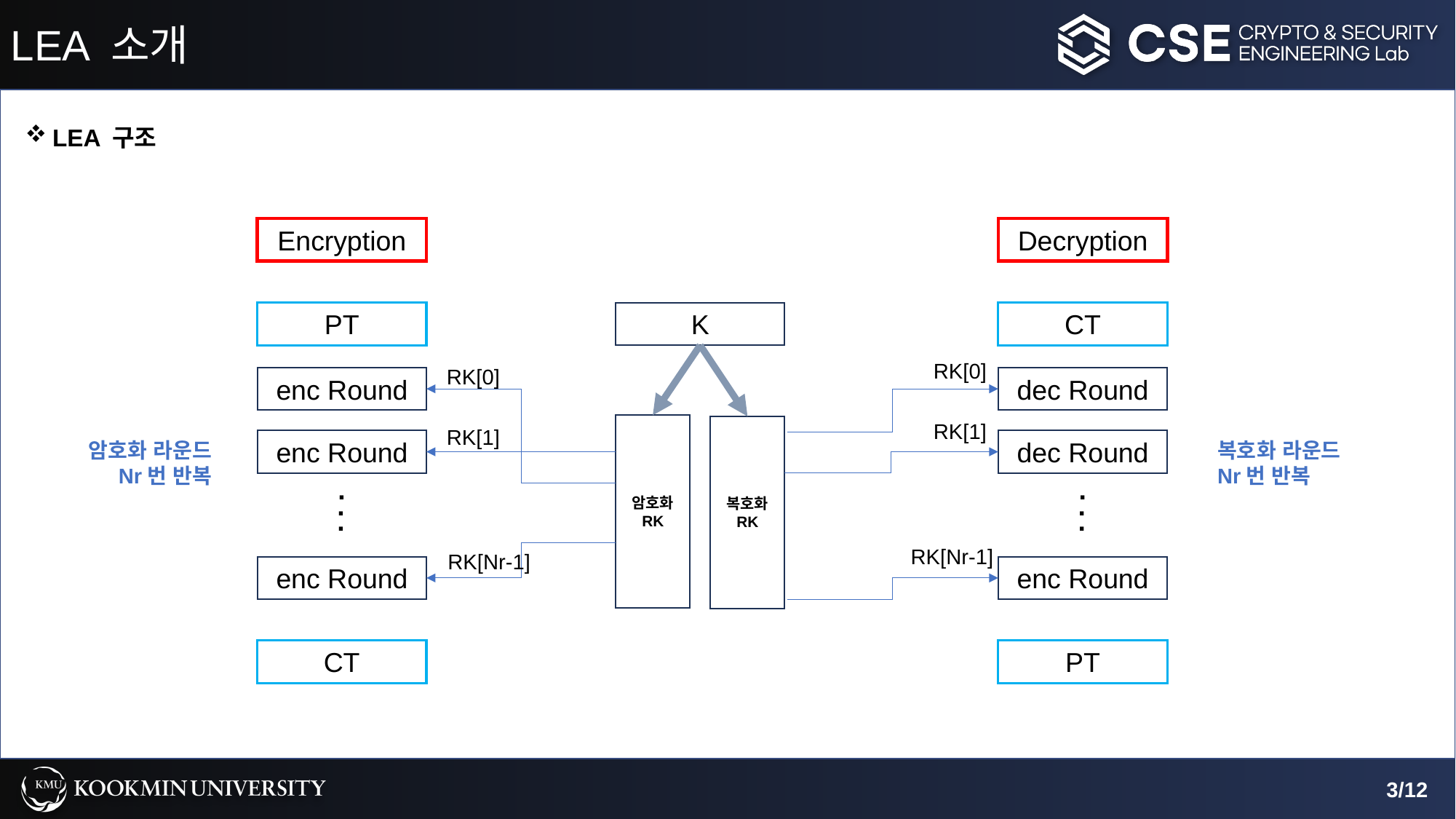

# LEA 소개
LEA 구조

Encryption
Decryption
PT
K
CT
RK[0]
RK[0]
enc Round
dec Round
RK[1]
암호화
RK
복호화
RK
RK[1]
enc Round
dec Round
암호화 라운드
Nr번 반복
복호화 라운드
Nr번 반복
.
.
.
.
.
.
RK[Nr-1]
RK[Nr-1]
enc Round
enc Round
CT
PT